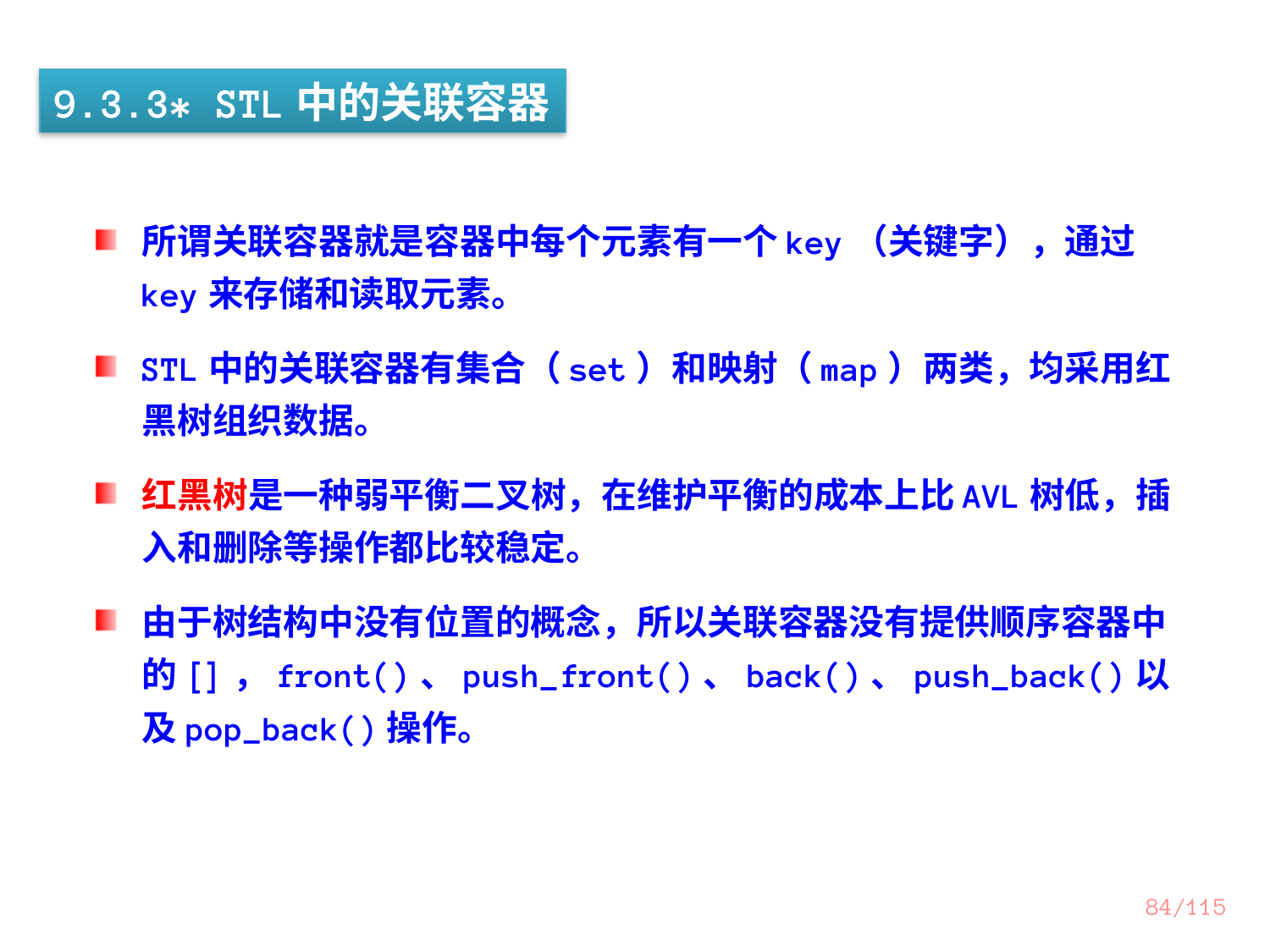

9.3.3* STL中的关联容器
所谓关联容器就是容器中每个元素有一个key（关键字），通过key来存储和读取元素。
STL中的关联容器有集合（set）和映射（map）两类，均采用红黑树组织数据。
红黑树是一种弱平衡二叉树，在维护平衡的成本上比AVL树低，插入和删除等操作都比较稳定。
由于树结构中没有位置的概念，所以关联容器没有提供顺序容器中的[]，front()、push_front()、back()、push_back()以及pop_back()操作。
84/115